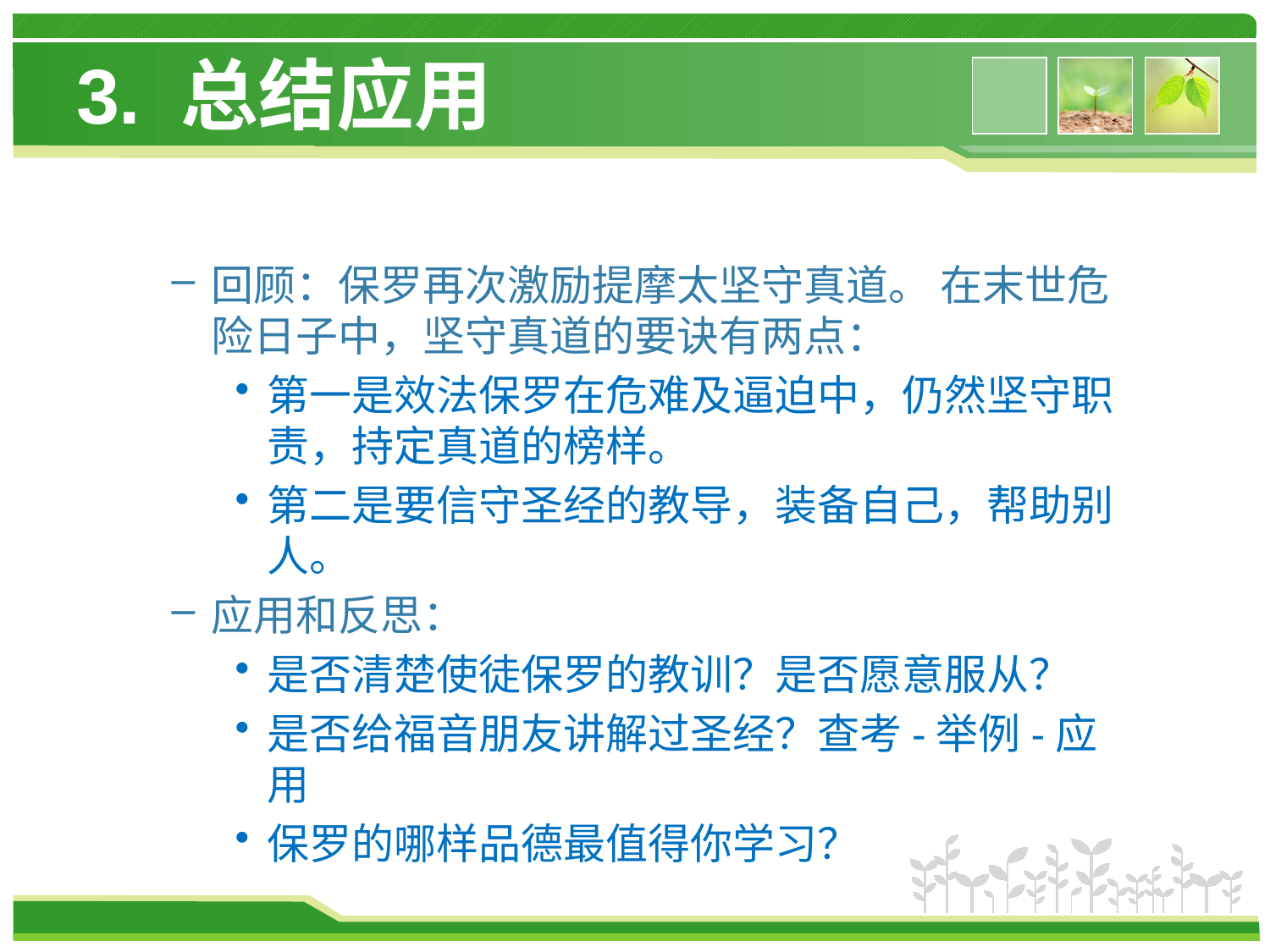

# 3. 总结应用
回顾：保罗再次激励提摩太坚守真道。 在末世危险日子中，坚守真道的要诀有两点：
第一是效法保罗在危难及逼迫中，仍然坚守职责，持定真道的榜样。
第二是要信守圣经的教导，装备自己，帮助别人。
应用和反思：
是否清楚使徒保罗的教训？是否愿意服从？
是否给福音朋友讲解过圣经？查考-举例-应用
保罗的哪样品德最值得你学习？